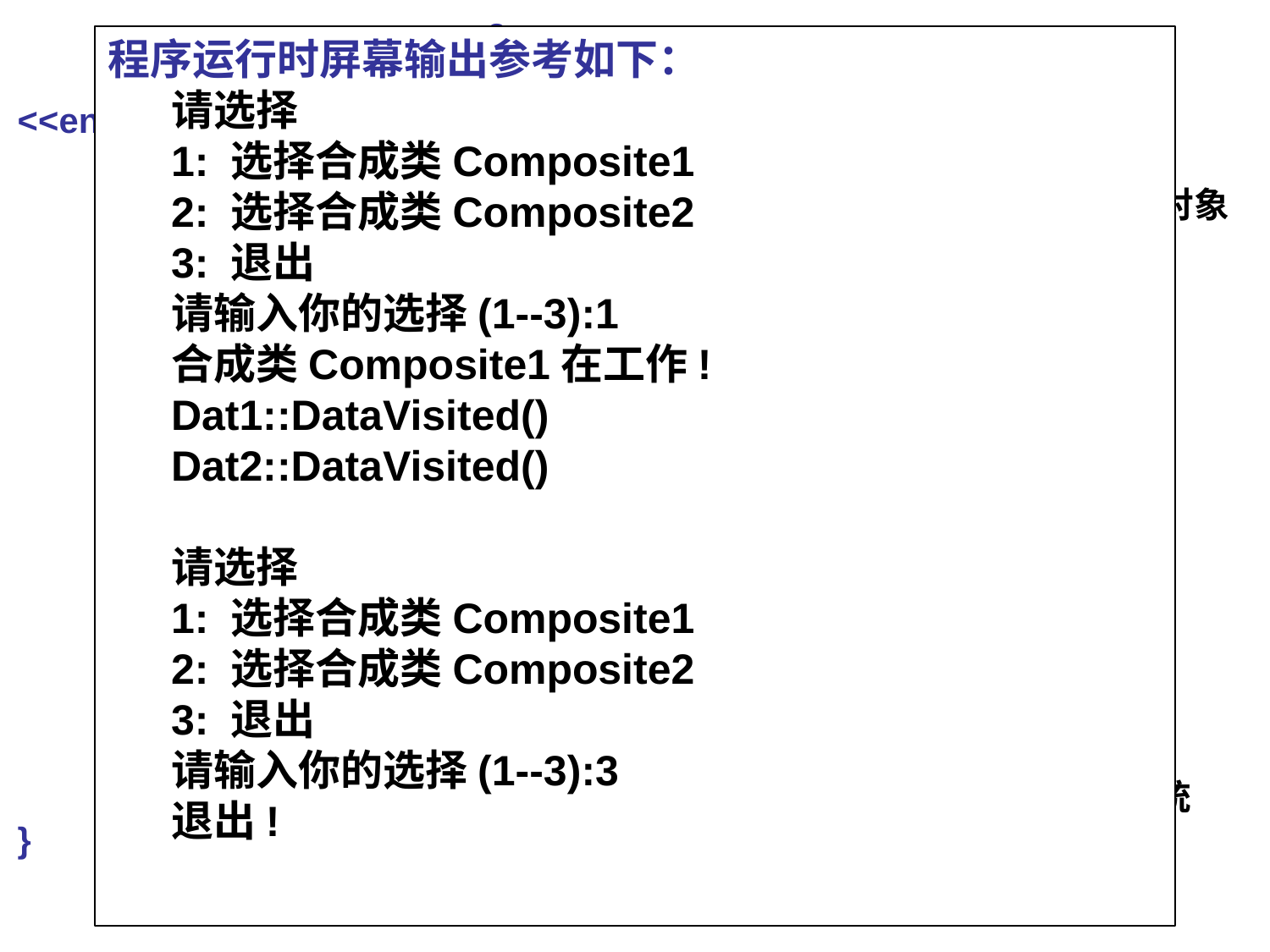

case 2:
				cout << "合成类Composite2在工作!" <<endl;
				Composite2(Form4()).DoWork();
					// 对应界面类Form4--Form5的对象
				cout << endl;			// 换行
				break;
			case 3:
				cout << "退出!" <<endl;
				cout << endl;			// 换行
				break;
			default:
				cout << "选择有错!" <<endl;
				cout << endl;			// 换行
				break;
		}
	}while (select != 3);

	return 0;                    			// 返回值0, 返回操作系统
}

程序运行时屏幕输出参考如下：
请选择
1: 选择合成类Composite1
2: 选择合成类Composite2
3: 退出
请输入你的选择(1--3):1
合成类Composite1在工作!
Dat1::DataVisited()
Dat2::DataVisited()

请选择
1: 选择合成类Composite1
2: 选择合成类Composite2
3: 退出
请输入你的选择(1--3):3
退出!